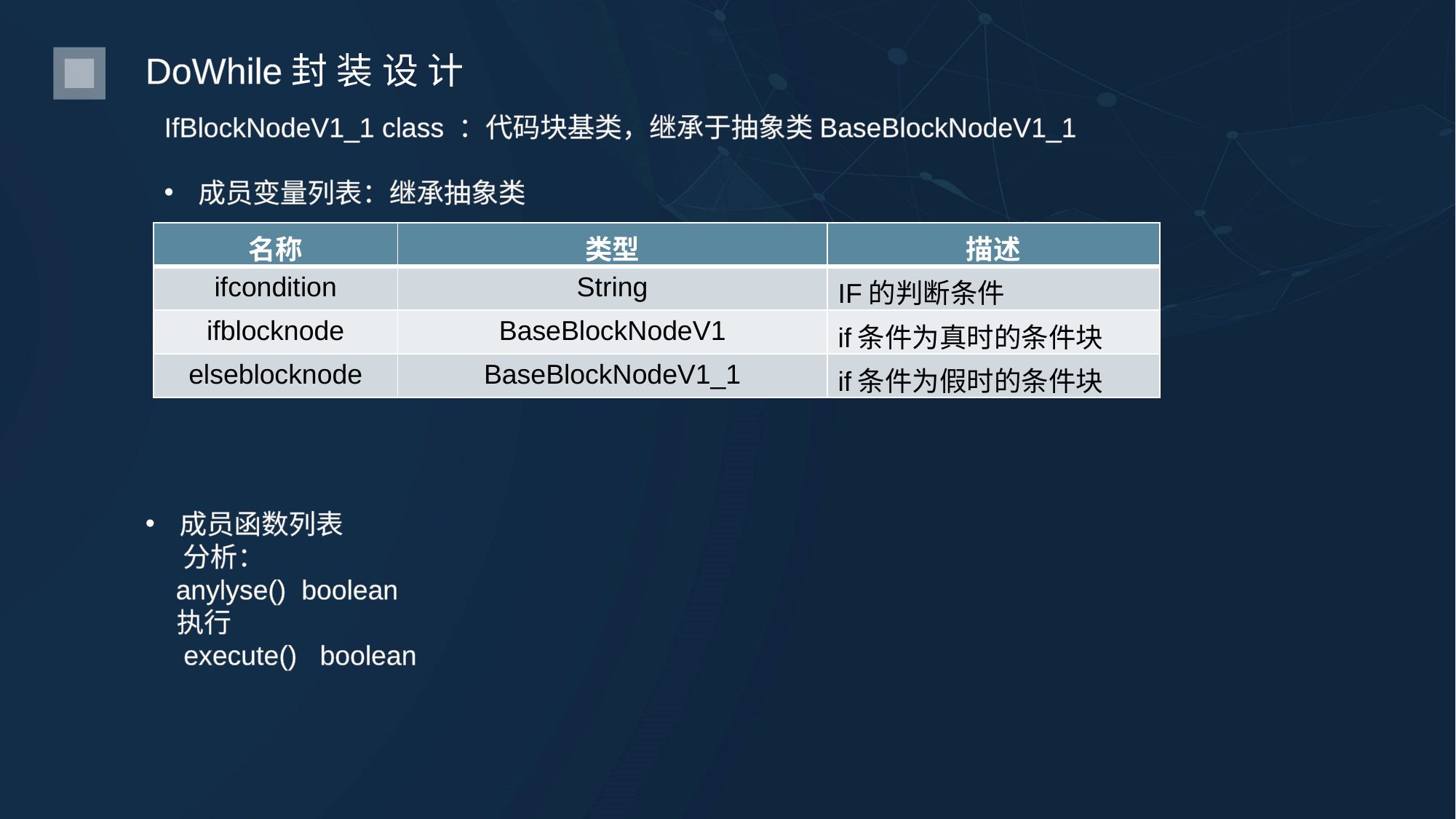

DoWhile封装设计

IfBlockNodeV1_1 class ：代码块基类，继承于抽象类BaseBlockNodeV1_1

成员变量列表：继承抽象类
| 名称 | 类型 | 描述 |
| --- | --- | --- |
| ifcondition | String | IF的判断条件 |
| ifblocknode | BaseBlockNodeV1 | if条件为真时的条件块 |
| elseblocknode | BaseBlockNodeV1\_1 | if条件为假时的条件块 |
成员函数列表
     分析：
    anylyse()  boolean
    执行
     execute()   boolean